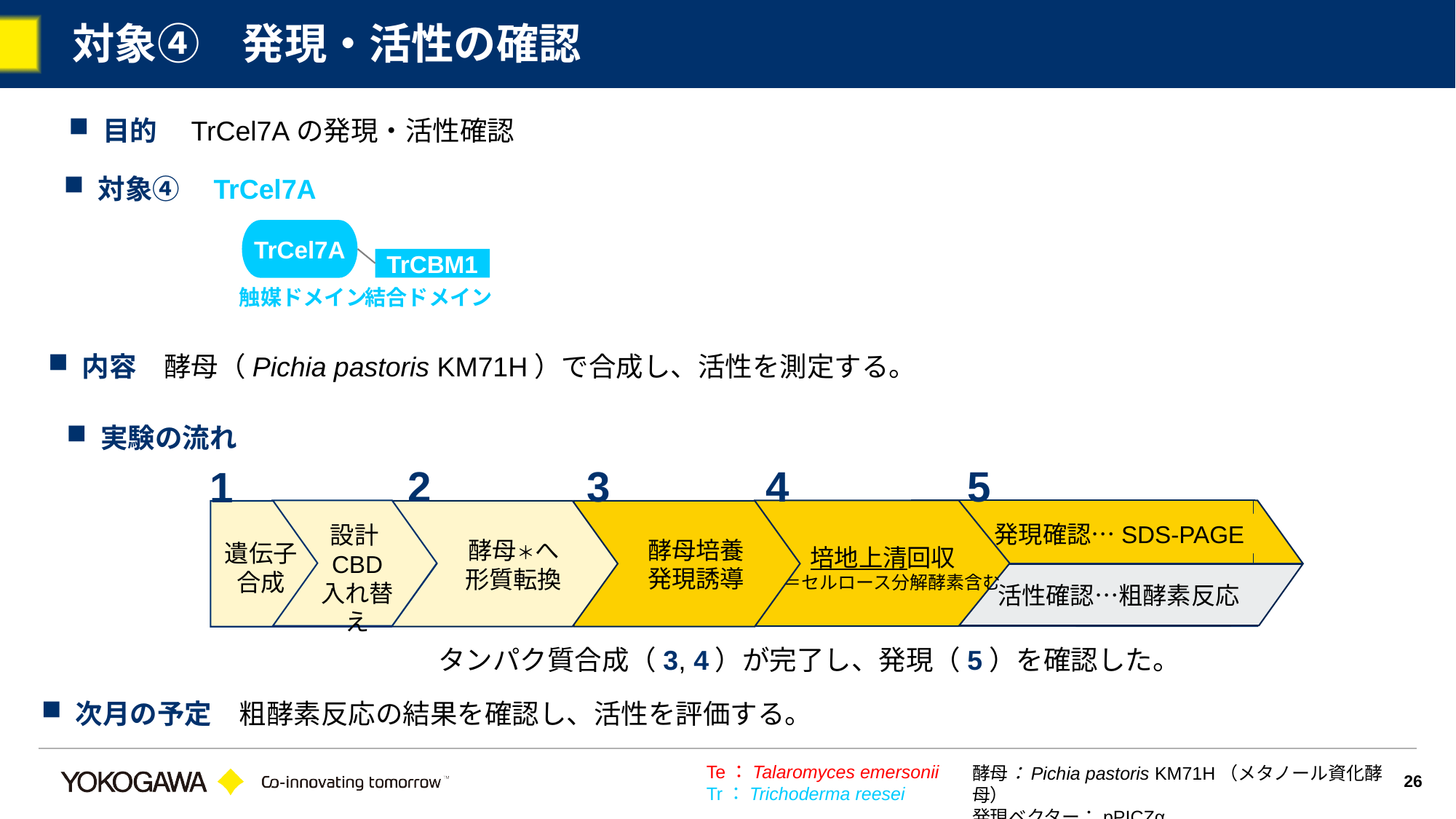

# 対象④　発現・活性の確認
目的　TrCel7Aの発現・活性確認
対象④　TrCel7A

TrCel7A
TrCBM1
結合ドメイン
触媒ドメイン
内容　酵母（Pichia pastoris KM71H）で合成し、活性を測定する。
実験の流れ

2
3
4
5
1

培地上清回収
　＝セルロース分解酵素含む

酵母＊へ
形質転換

酵母培養
発現誘導

遺伝子
合成
発現確認…SDS-PAGE
設計CBD
入れ替え

活性確認…粗酵素反応
タンパク質合成（3, 4）が完了し、発現（5）を確認した。
次月の予定　粗酵素反応の結果を確認し、活性を評価する。
Te：Talaromyces emersonii
Tr：Trichoderma reesei
酵母：Pichia pastoris KM71H（メタノール資化酵母）
発現ベクター：pPICZα
26